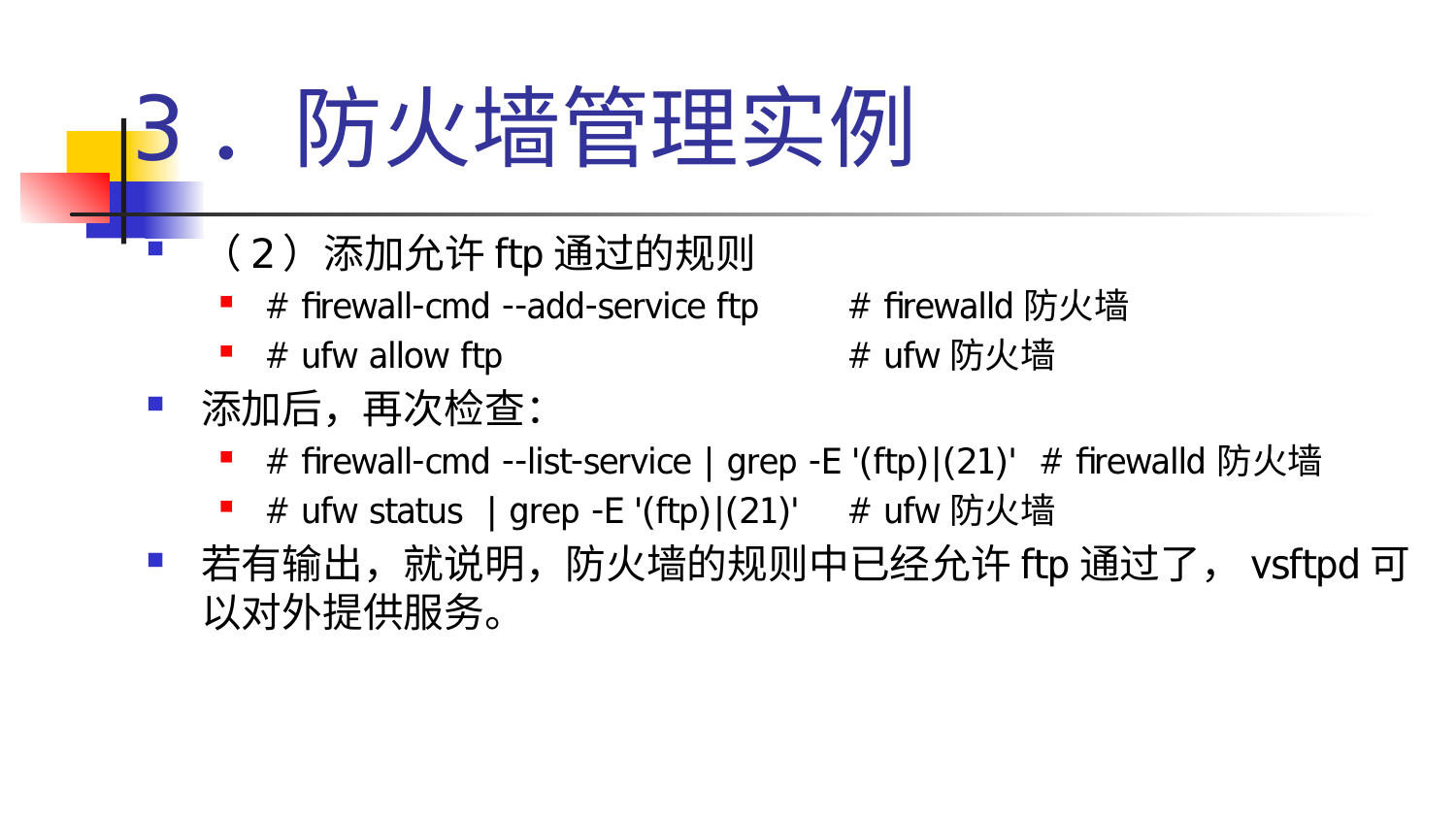

# 3．防火墙管理实例
（2）添加允许ftp通过的规则
# firewall-cmd --add-service ftp 	# firewalld防火墙
# ufw allow ftp 			# ufw防火墙
添加后，再次检查：
# firewall-cmd --list-service | grep -E '(ftp)|(21)'  # firewalld防火墙
# ufw status  | grep -E '(ftp)|(21)' 	# ufw防火墙
若有输出，就说明，防火墙的规则中已经允许ftp通过了，vsftpd可以对外提供服务。